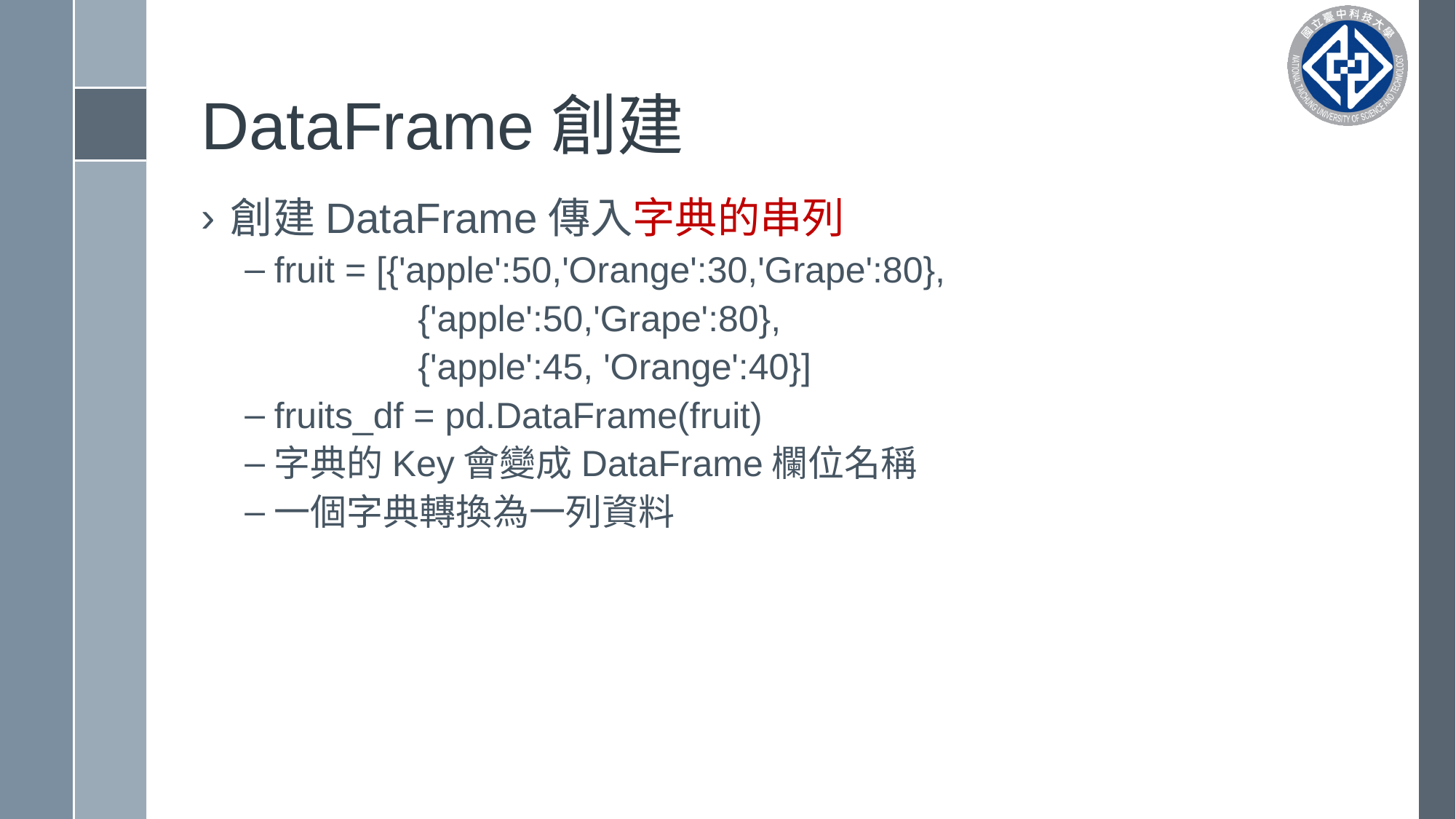

# DataFrame創建
創建DataFrame傳入字典的串列
fruit = [{'apple':50,'Orange':30,'Grape':80},
                 {'apple':50,'Grape':80},
                 {'apple':45, 'Orange':40}]
fruits_df = pd.DataFrame(fruit)
字典的Key會變成DataFrame欄位名稱
一個字典轉換為一列資料